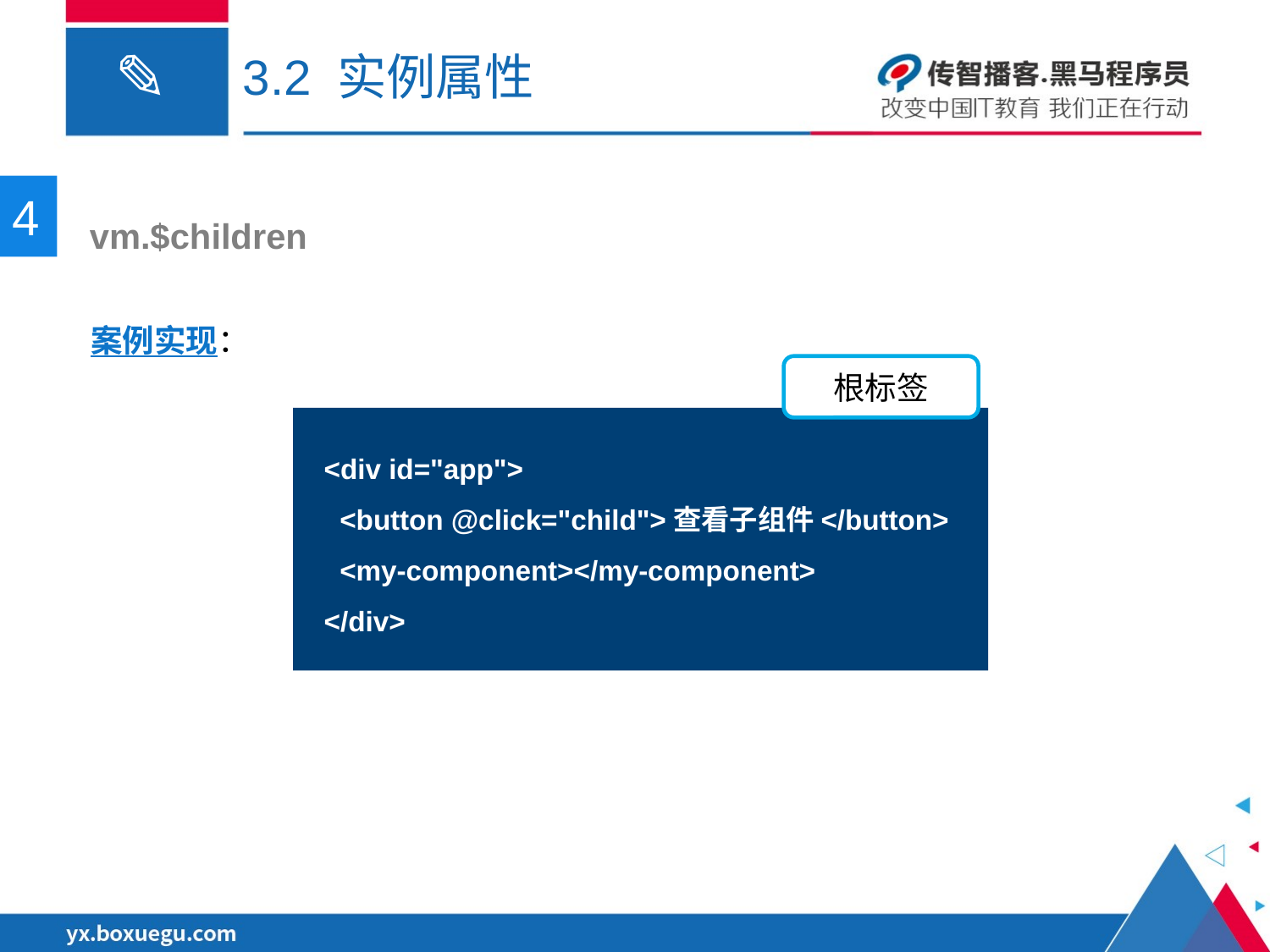

# 3.2 实例属性

4
  vm.$children
案例实现：
根标签

<div id="app">
  <button @click="child">查看子组件</button>
  <my-component></my-component>
</div>